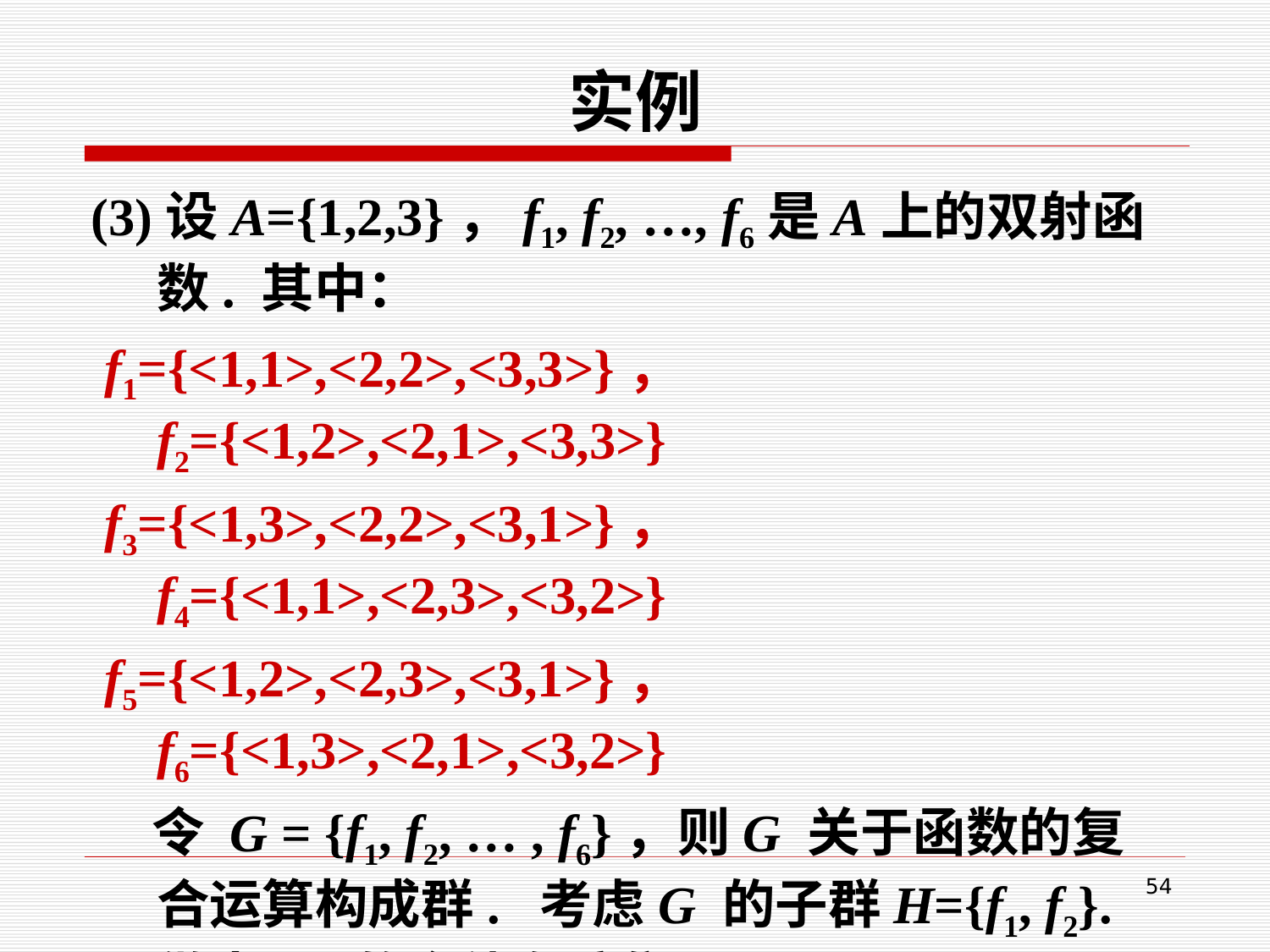

# 实例
(3)设A={1,2,3}，f1, f2, …, f6是A上的双射函数. 其中：
 f1={<1,1>,<2,2>,<3,3>}， f2={<1,2>,<2,1>,<3,3>}
 f3={<1,3>,<2,2>,<3,1>}， f4={<1,1>,<2,3>,<3,2>}
 f5={<1,2>,<2,3>,<3,1>}， f6={<1,3>,<2,1>,<3,2>}
    令 G = {f1, f2, … , f6}，则G 关于函数的复合运算构成群.  考虑G 的子群H={f1, f2}. 做出 H 的全体右陪集。
54